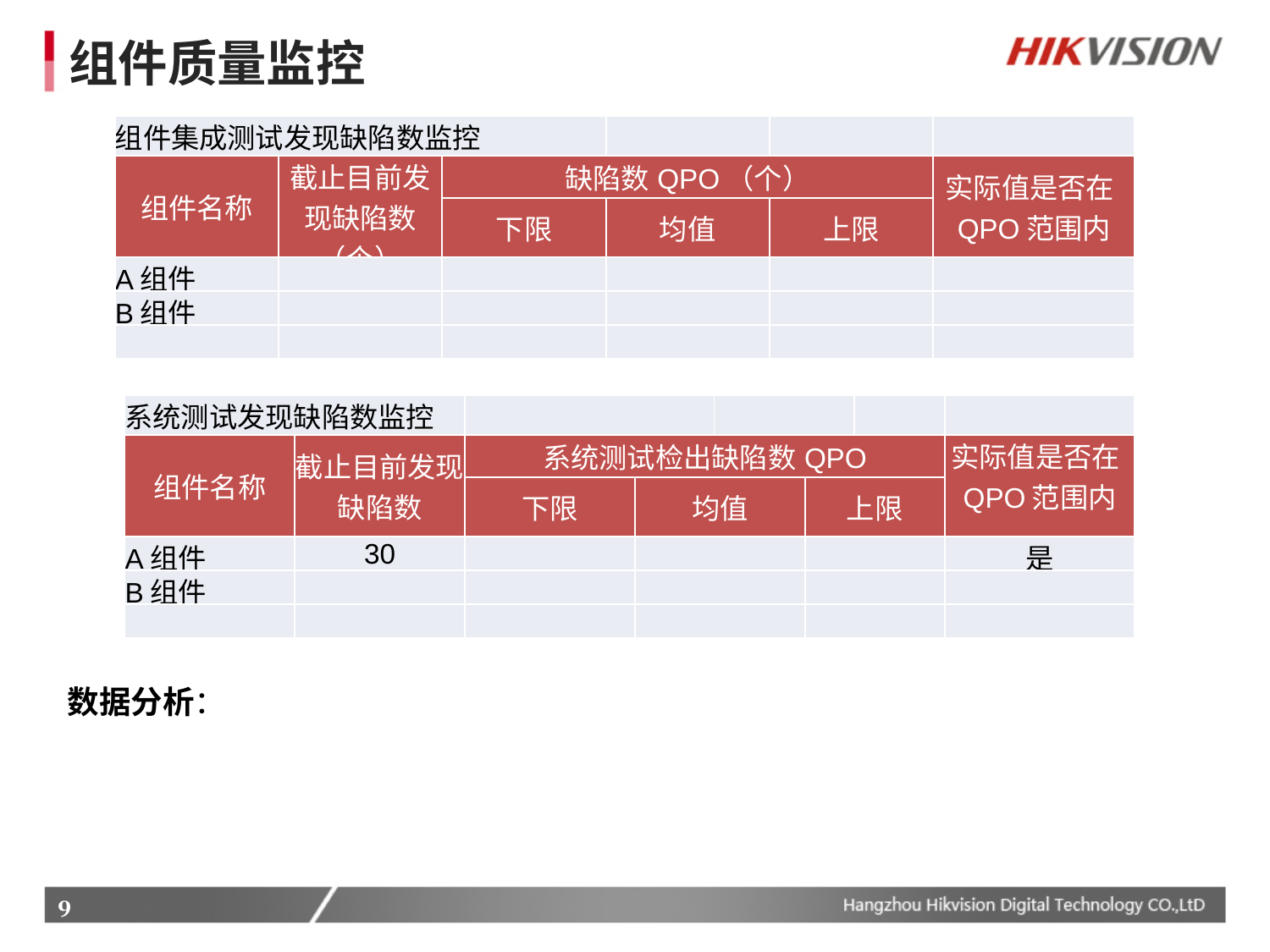

组件质量监控
| 组件集成测试发现缺陷数监控 |  |  |  |  |  |
| --- | --- | --- | --- | --- | --- |
| 组件名称 | 截止目前发现缺陷数（个） | 缺陷数QPO（个） |  |  | 实际值是否在QPO范围内 |
|  |  | 下限 | 均值 | 上限 |  |
| A组件 |  |  |  |  |  |
| B组件 |  |  |  |  |  |
|  |  |  |  |  |  |
| 系统测试发现缺陷数监控 |  |  |  |  |  |  |  |
| --- | --- | --- | --- | --- | --- | --- | --- |
| 组件名称 | 截止目前发现缺陷数 | 系统测试检出缺陷数QPO |  |  |  |  | 实际值是否在QPO范围内 |
|  |  | 下限 | 均值 |  | 上限 |  |  |
| A组件 | 30 |  |  |  |  |  | 是 |
| B组件 |  |  |  |  |  |  |  |
|  |  |  |  |  |  |  |  |
数据分析：
9